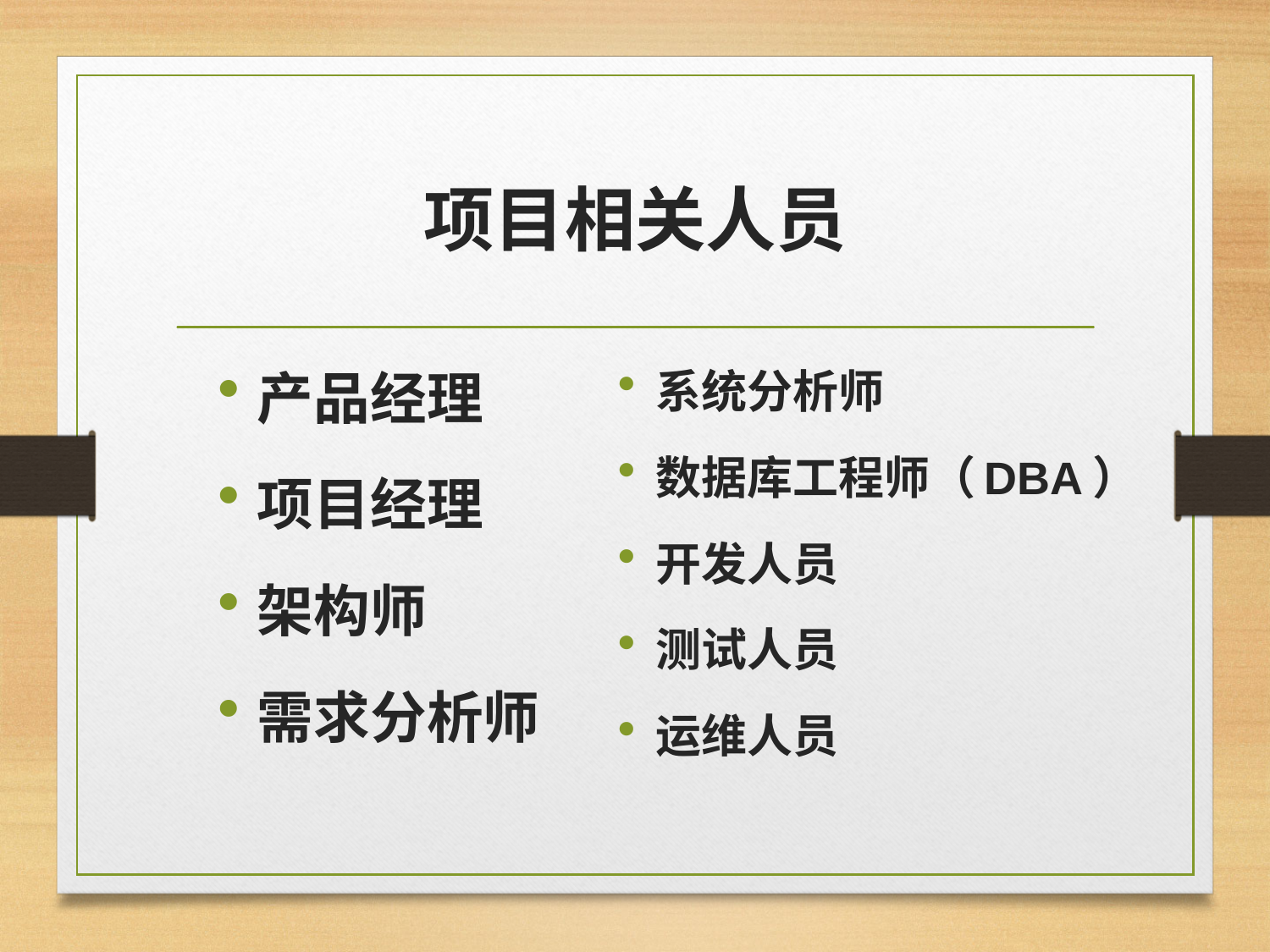

# 项目相关人员
产品经理
项目经理
架构师
需求分析师
系统分析师
数据库工程师（DBA）
开发人员
测试人员
运维人员